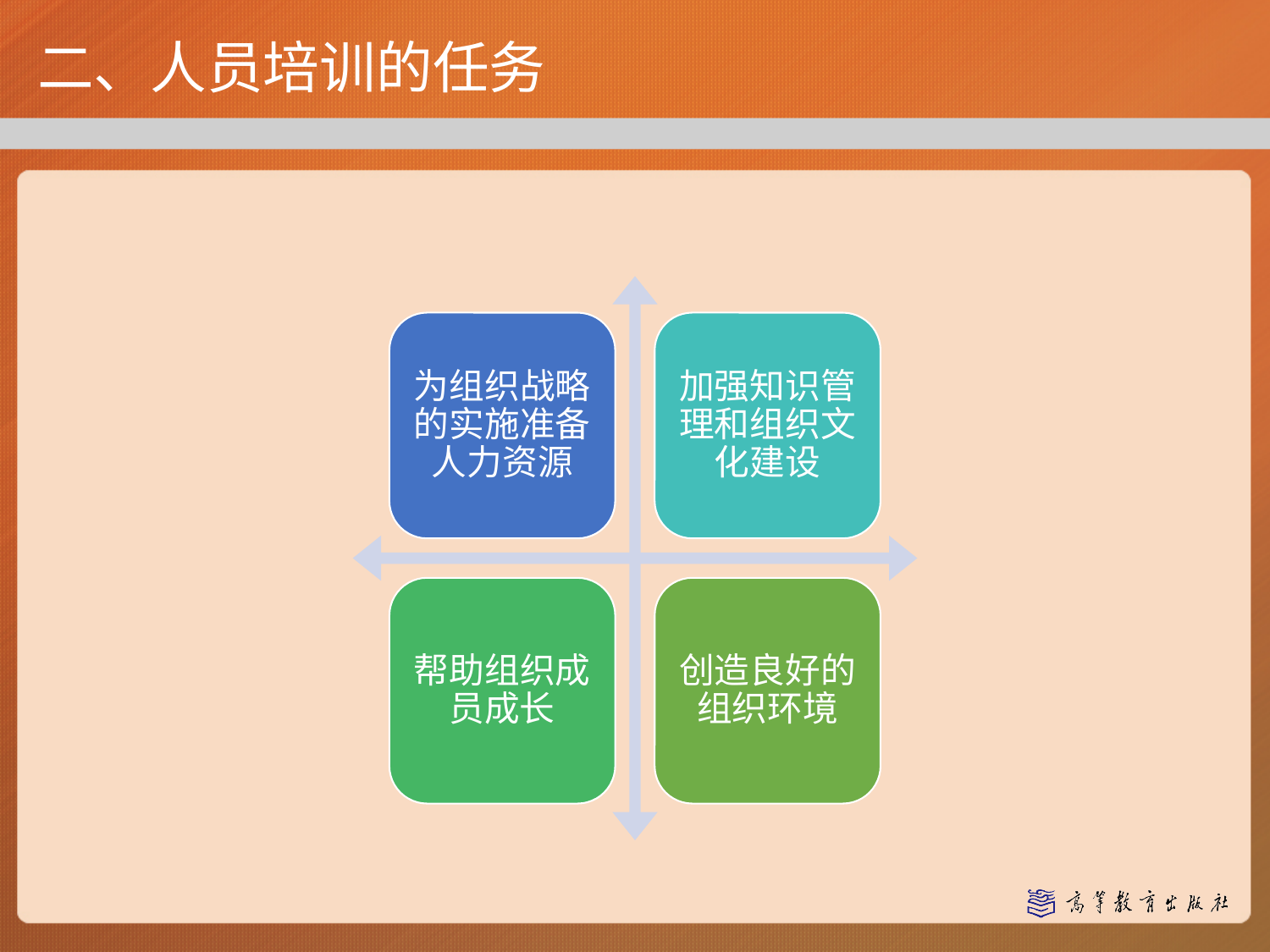

# 二、人员培训的任务
为组织战略的实施准备人力资源
加强知识管理和组织文化建设
帮助组织成员成长
创造良好的组织环境